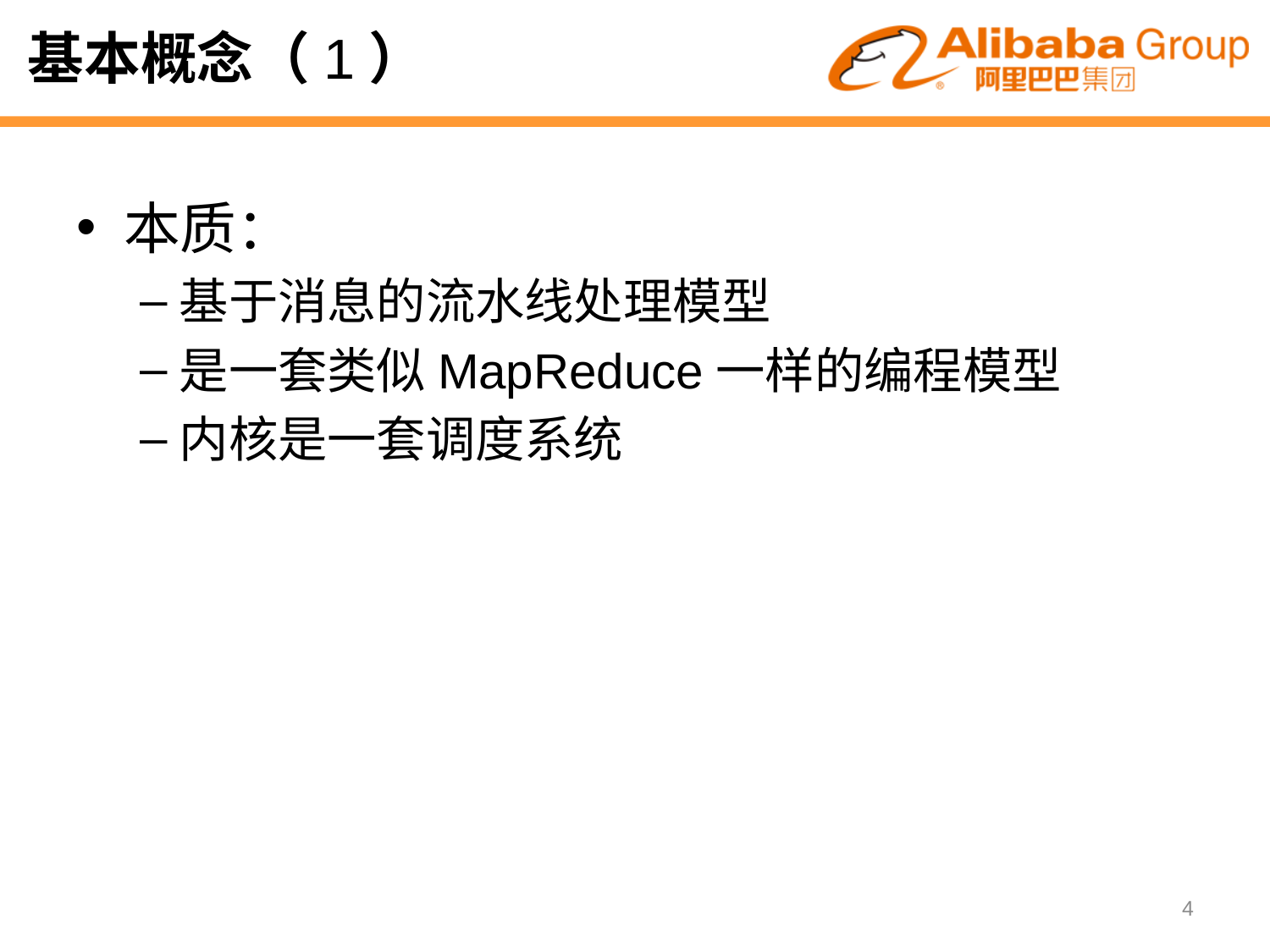

# 基本概念（1）
本质：
基于消息的流水线处理模型
是一套类似MapReduce一样的编程模型
内核是一套调度系统
4